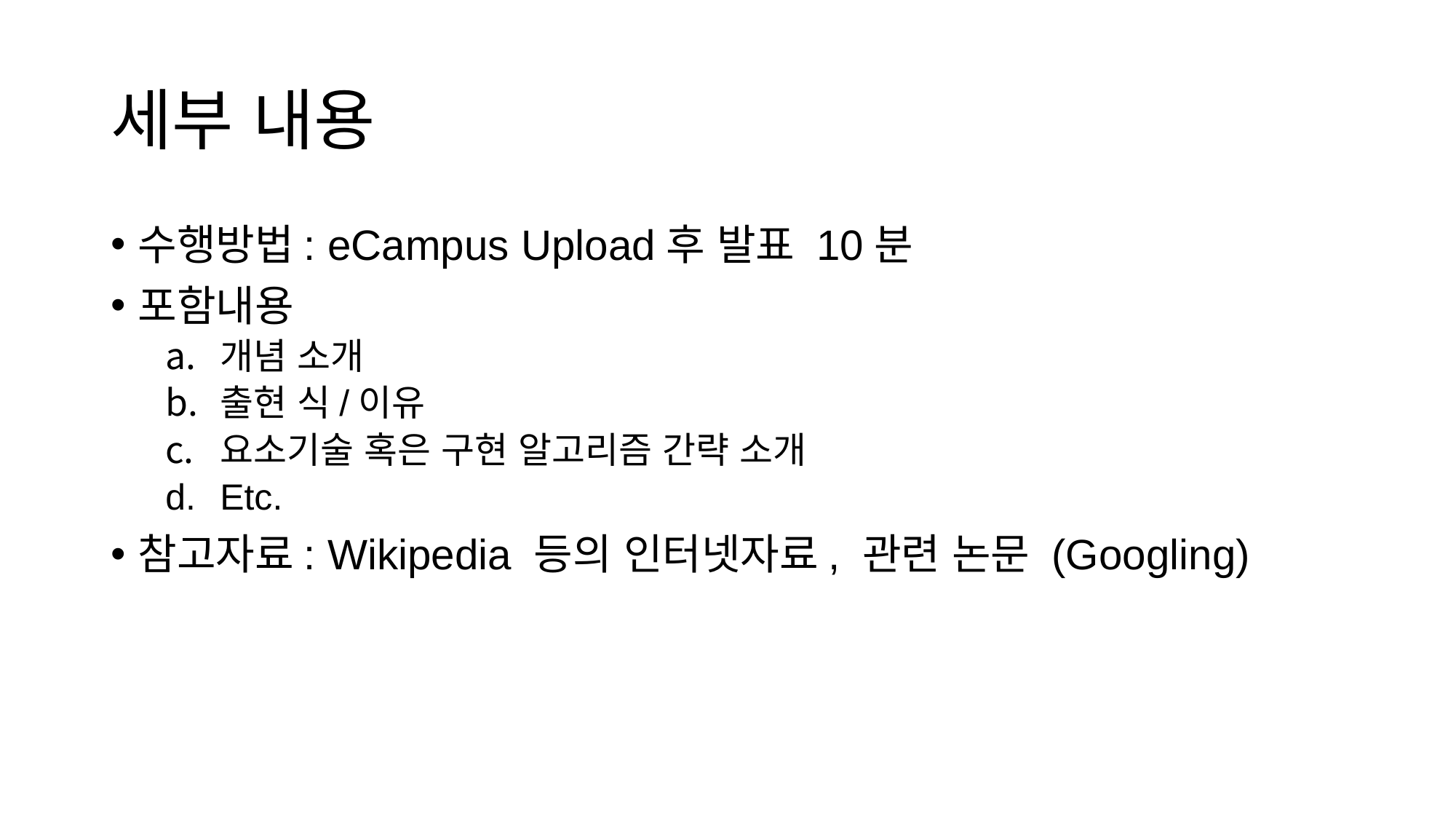

# 세부 내용
수행방법: eCampus Upload후 발표 10분
포함내용
개념 소개
출현 식/이유
요소기술 혹은 구현 알고리즘 간략 소개
Etc.
참고자료: Wikipedia 등의 인터넷자료, 관련 논문 (Googling)